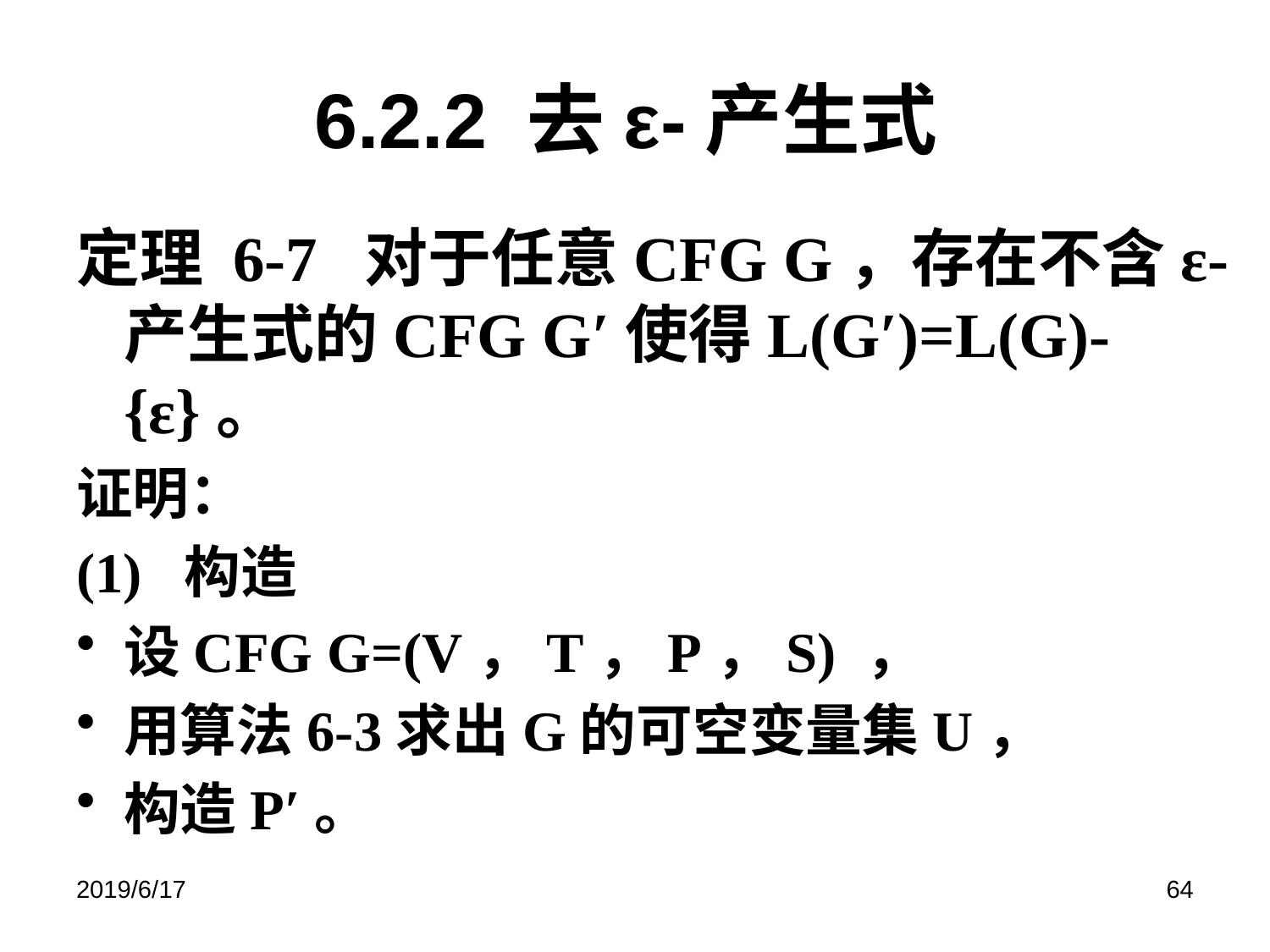

# 6.2.2 去ε-产生式
定理 6-7  对于任意CFG G，存在不含ε-产生式的CFG G′使得L(G′)=L(G)-{ε}。
证明：
(1)  构造
设CFG G=(V，T，P，S) ，
用算法6-3求出G的可空变量集U，
构造P′。
2019/6/17
64